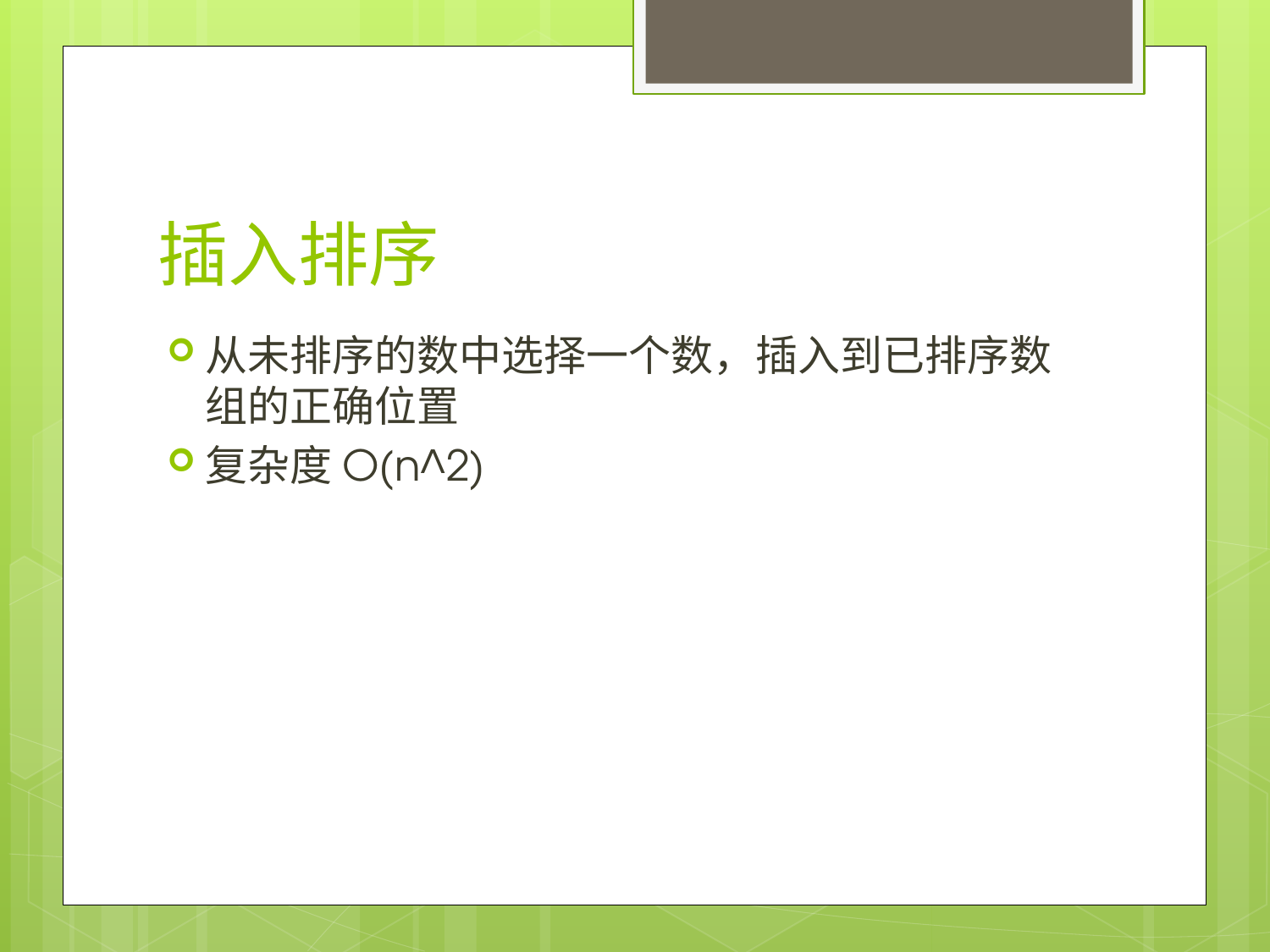

# 插入排序
从未排序的数中选择一个数，插入到已排序数组的正确位置
复杂度O(n^2)